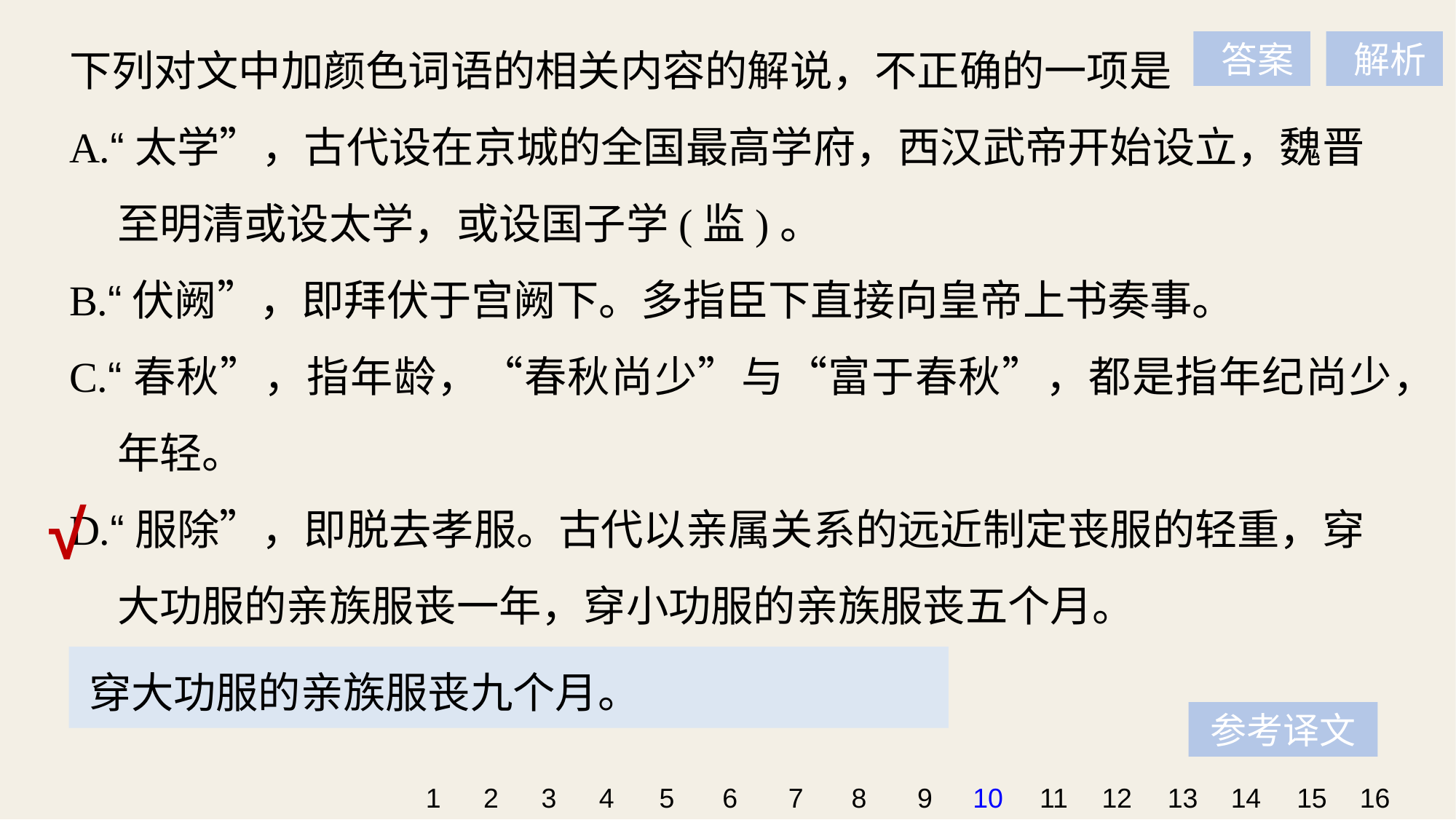

下列对文中加颜色词语的相关内容的解说，不正确的一项是
A.“太学”，古代设在京城的全国最高学府，西汉武帝开始设立，魏晋
    至明清或设太学，或设国子学(监)。
B.“伏阙”，即拜伏于宫阙下。多指臣下直接向皇帝上书奏事。
C.“春秋”，指年龄，“春秋尚少”与“富于春秋”，都是指年纪尚少，
    年轻。
D.“服除”，即脱去孝服。古代以亲属关系的远近制定丧服的轻重，穿
    大功服的亲族服丧一年，穿小功服的亲族服丧五个月。
 答案
 解析
√
穿大功服的亲族服丧九个月。

参考译文
1
2
3
4
5
6
7
8
9
10
11
12
13
14
15
16